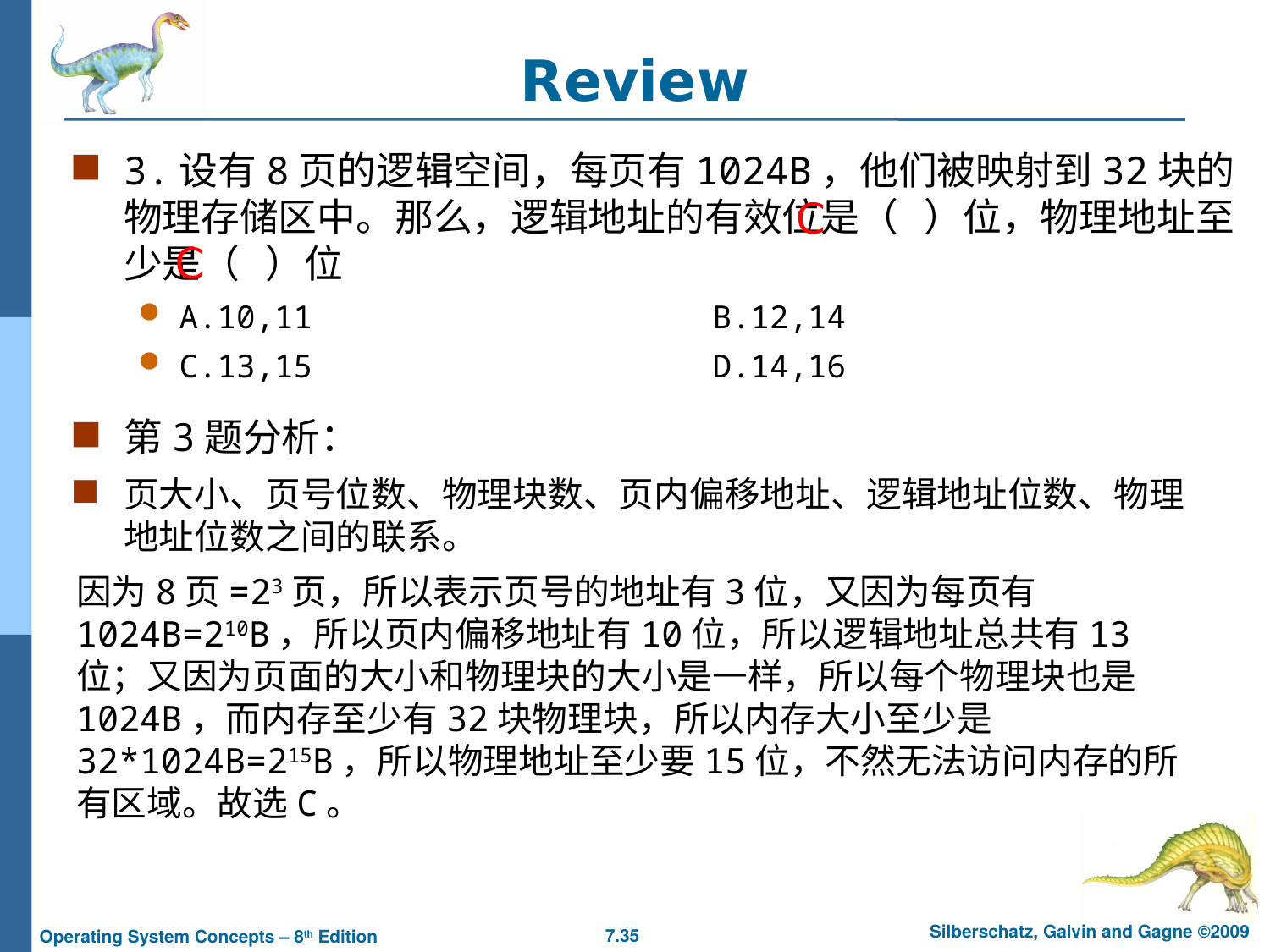

# Review
3.设有8页的逻辑空间，每页有1024B，他们被映射到32块的物理存储区中。那么，逻辑地址的有效位是（   ）位，物理地址至少是（   ）位
A.10,11                     B.12,14
C.13,15                     D.14,16

C
C
第3题分析：
页大小、页号位数、物理块数、页内偏移地址、逻辑地址位数、物理地址位数之间的联系。
因为8页=23页，所以表示页号的地址有3位，又因为每页有1024B=210B，所以页内偏移地址有10位，所以逻辑地址总共有13位；又因为页面的大小和物理块的大小是一样，所以每个物理块也是1024B，而内存至少有32块物理块，所以内存大小至少是32*1024B=215B，所以物理地址至少要15位，不然无法访问内存的所有区域。故选C。